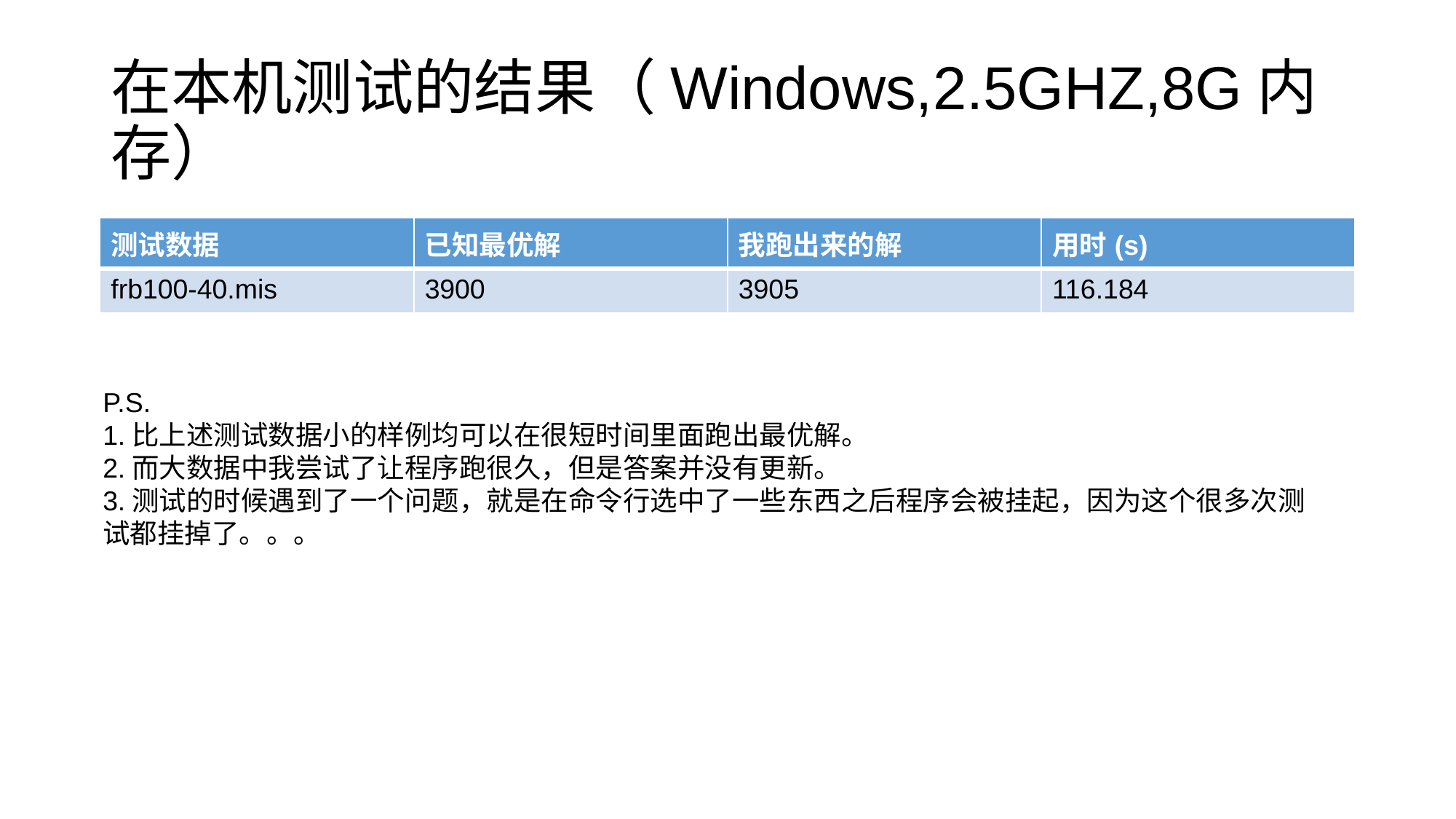

# 在本机测试的结果（Windows,2.5GHZ,8G内存）
| 测试数据 | 已知最优解 | 我跑出来的解 | 用时(s) |
| --- | --- | --- | --- |
| frb100-40.mis | 3900 | 3905 | 116.184 |
P.S.
1.比上述测试数据小的样例均可以在很短时间里面跑出最优解。
2.而大数据中我尝试了让程序跑很久，但是答案并没有更新。
3.测试的时候遇到了一个问题，就是在命令行选中了一些东西之后程序会被挂起，因为这个很多次测试都挂掉了。。。